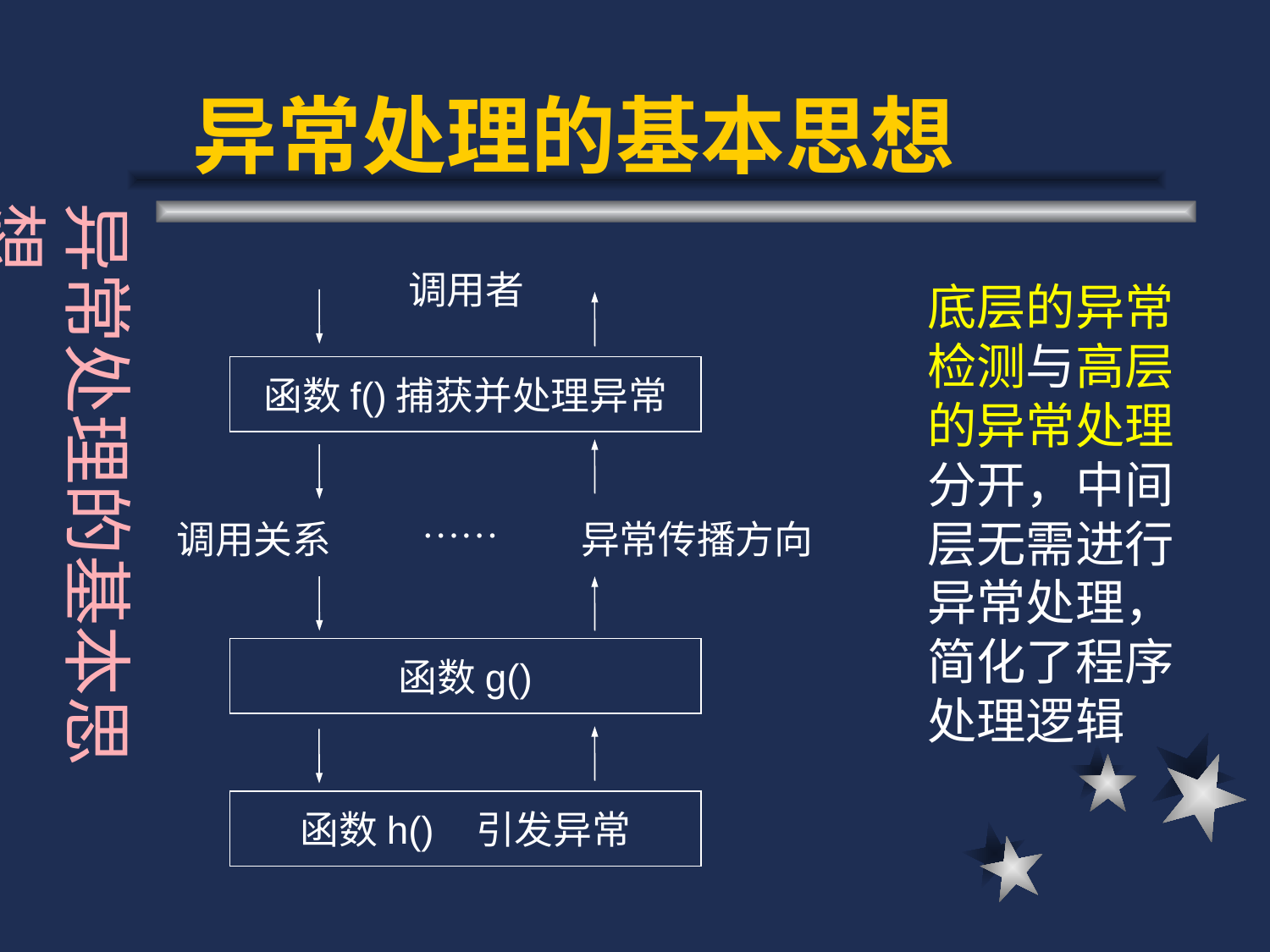

# 异常处理的基本思想
异常处理的基本思想
调用者

函数f()捕获并处理异常

……
调用关系
异常传播方向

函数g()

函数h()   引发异常
底层的异常检测与高层的异常处理分开，中间层无需进行异常处理，简化了程序处理逻辑
4